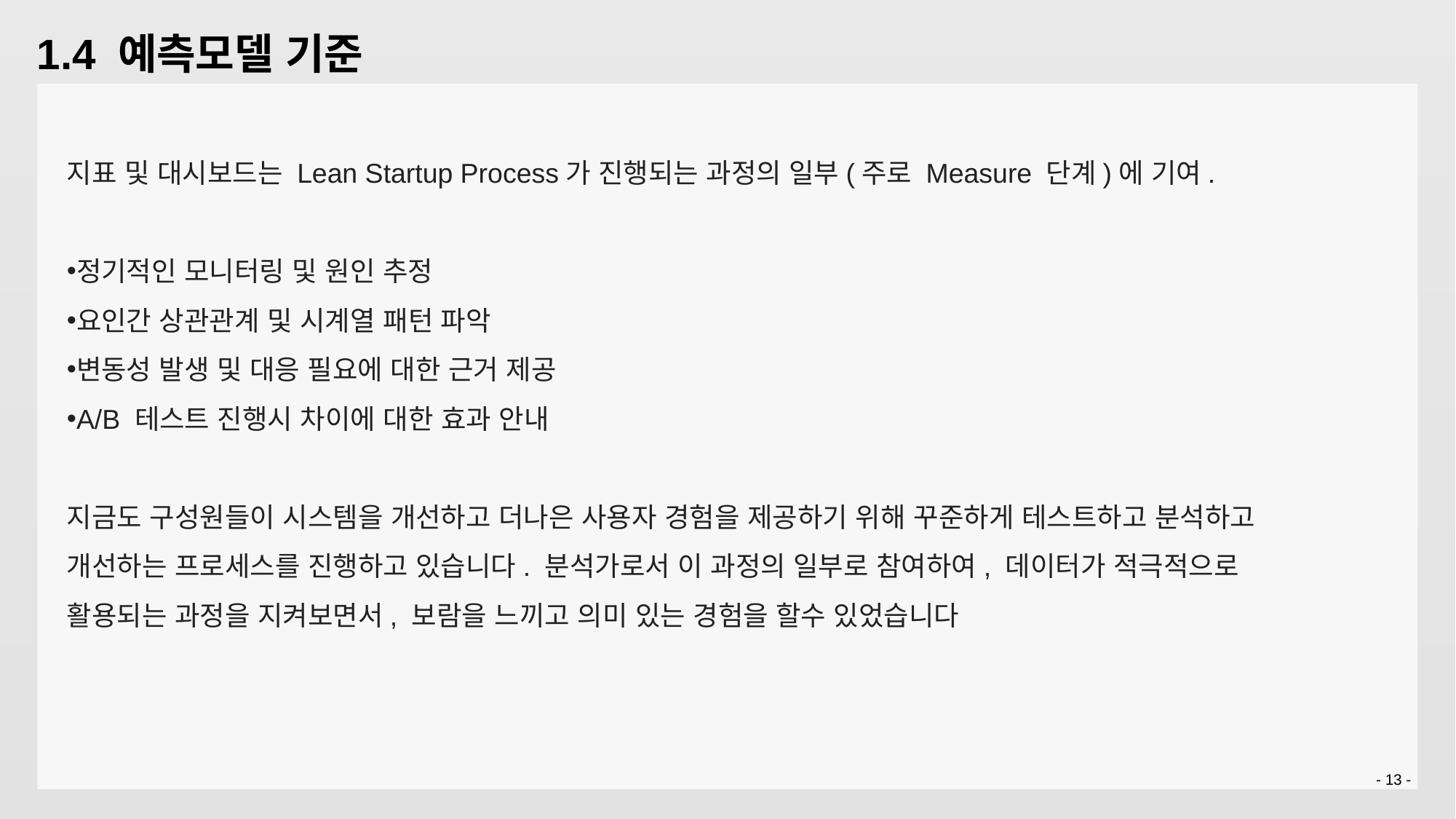

1.4 예측모델 기준
지표 및 대시보드는 Lean Startup Process가 진행되는 과정의 일부(주로 Measure 단계)에 기여.

정기적인 모니터링 및 원인 추정
요인간 상관관계 및 시계열 패턴 파악
변동성 발생 및 대응 필요에 대한 근거 제공
A/B 테스트 진행시 차이에 대한 효과 안내

지금도 구성원들이 시스템을 개선하고 더나은 사용자 경험을 제공하기 위해 꾸준하게 테스트하고 분석하고 개선하는 프로세스를 진행하고 있습니다. 분석가로서 이 과정의 일부로 참여하여, 데이터가 적극적으로 활용되는 과정을 지켜보면서, 보람을 느끼고 의미 있는 경험을 할수 있었습니다
- 13 -